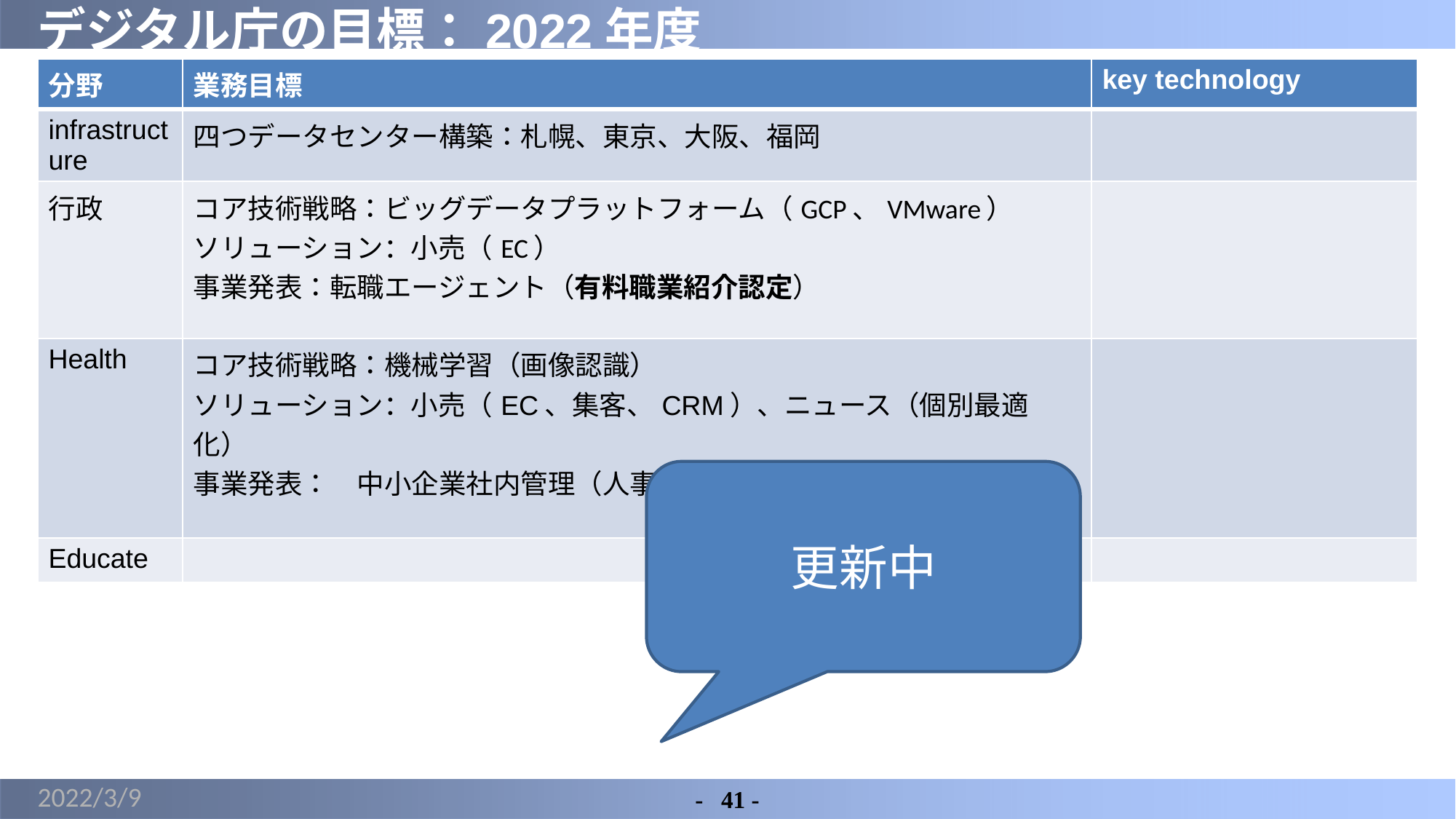

# デジタル庁の目標：2022年度
| 分野 | 業務目標 | key technology |
| --- | --- | --- |
| infrastructure | 四つデータセンター構築：札幌、東京、大阪、福岡 |  |
| 行政 | コア技術戦略：ビッグデータプラットフォーム（GCP、VMware） ソリューション：小売（EC） 事業発表：転職エージェント（有料職業紹介認定） |  |
| Health | コア技術戦略：機械学習（画像認識） ソリューション：小売（EC、集客、CRM）、ニュース（個別最適化） 事業発表：　中小企業社内管理（人事） |  |
| Educate |  |  |
更新中
2022/3/9
-	41 -